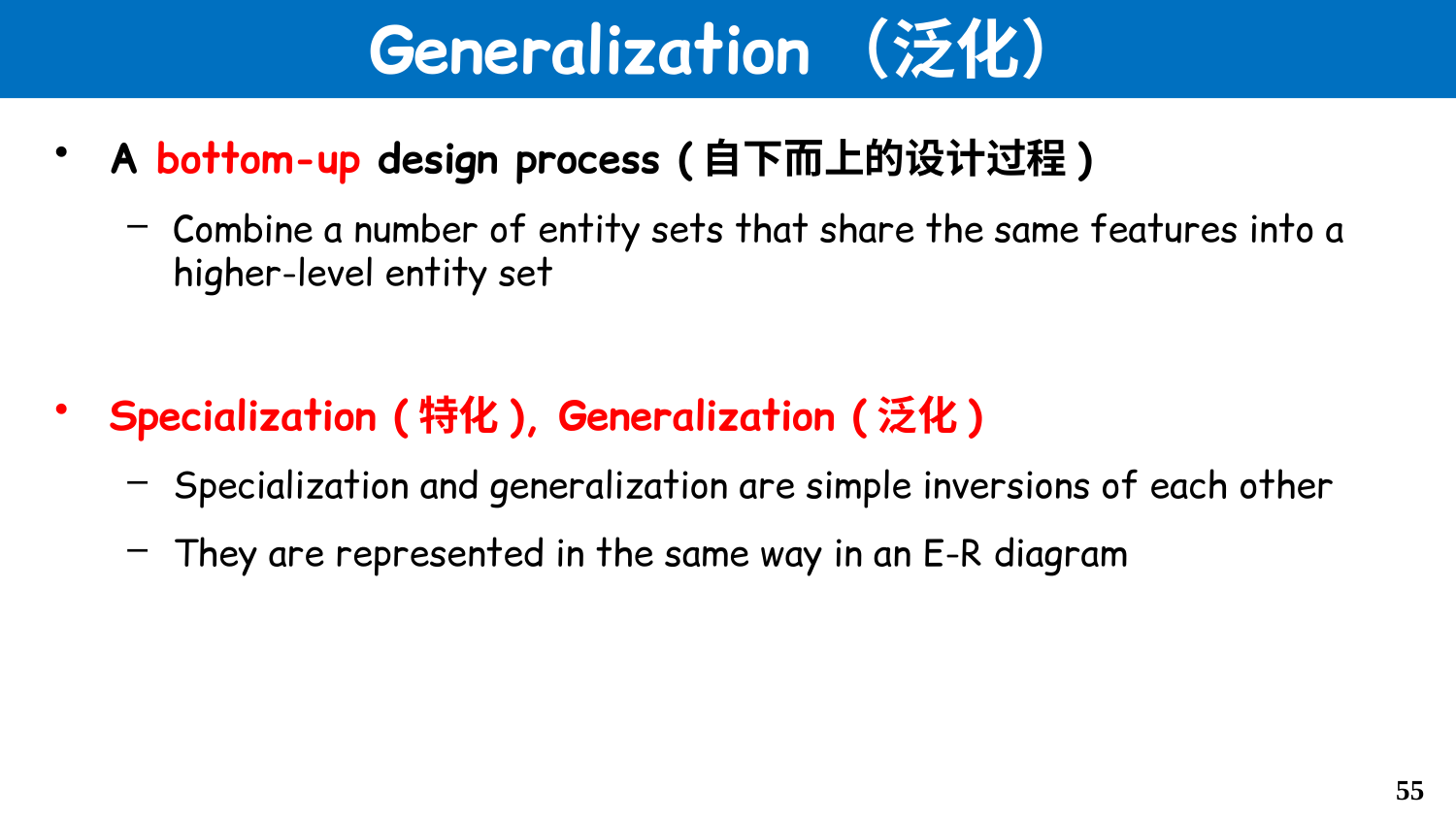

# Generalization（泛化）
A bottom-up design process (自下而上的设计过程)
Combine a number of entity sets that share the same features into a higher-level entity set

Specialization (特化), Generalization (泛化)
Specialization and generalization are simple inversions of each other
They are represented in the same way in an E-R diagram